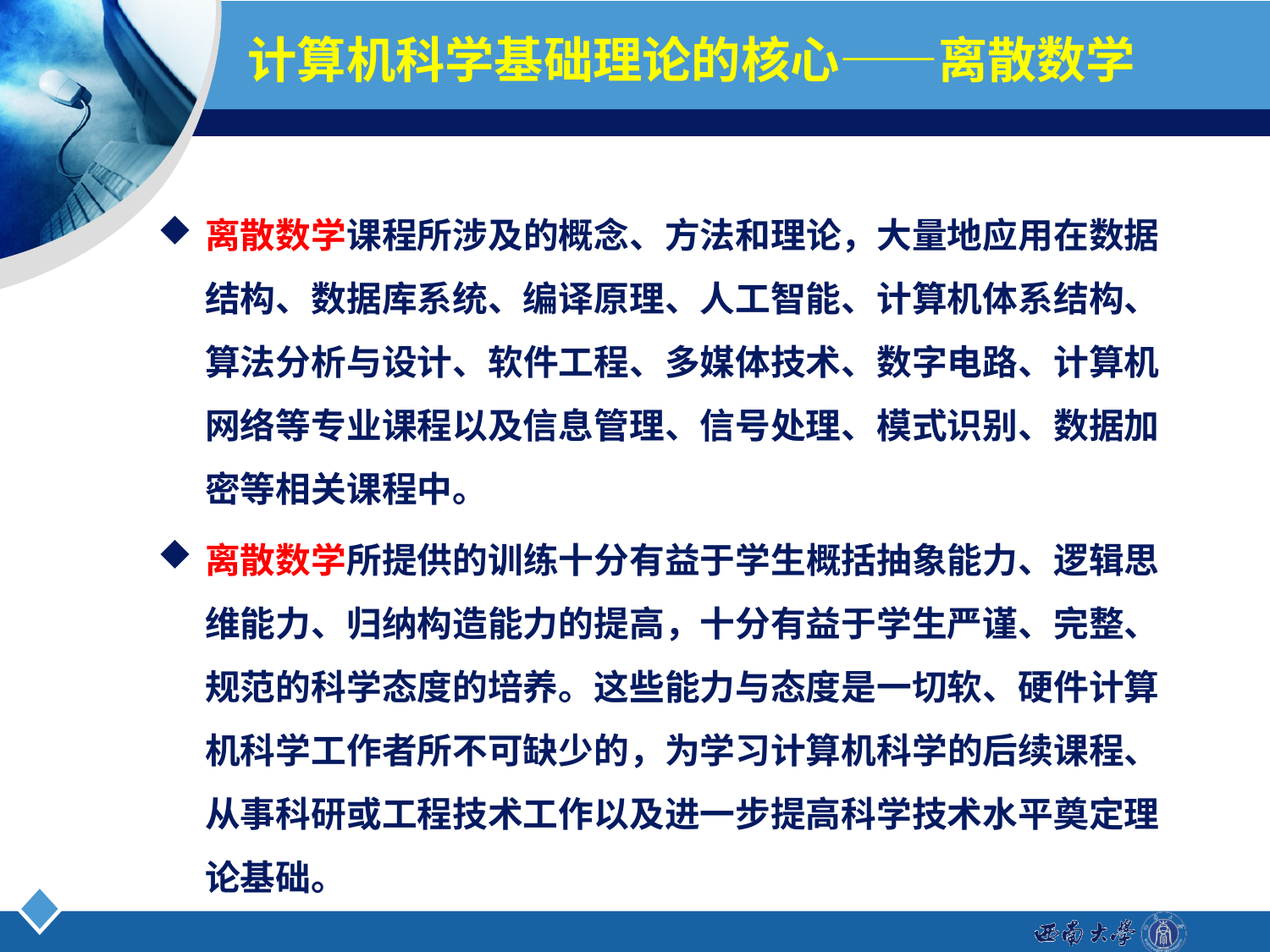

# 计算机科学基础理论的核心——离散数学
离散数学课程所涉及的概念、方法和理论，大量地应用在数据结构、数据库系统、编译原理、人工智能、计算机体系结构、算法分析与设计、软件工程、多媒体技术、数字电路、计算机网络等专业课程以及信息管理、信号处理、模式识别、数据加密等相关课程中。
离散数学所提供的训练十分有益于学生概括抽象能力、逻辑思维能力、归纳构造能力的提高，十分有益于学生严谨、完整、规范的科学态度的培养。这些能力与态度是一切软、硬件计算机科学工作者所不可缺少的，为学习计算机科学的后续课程、从事科研或工程技术工作以及进一步提高科学技术水平奠定理论基础。